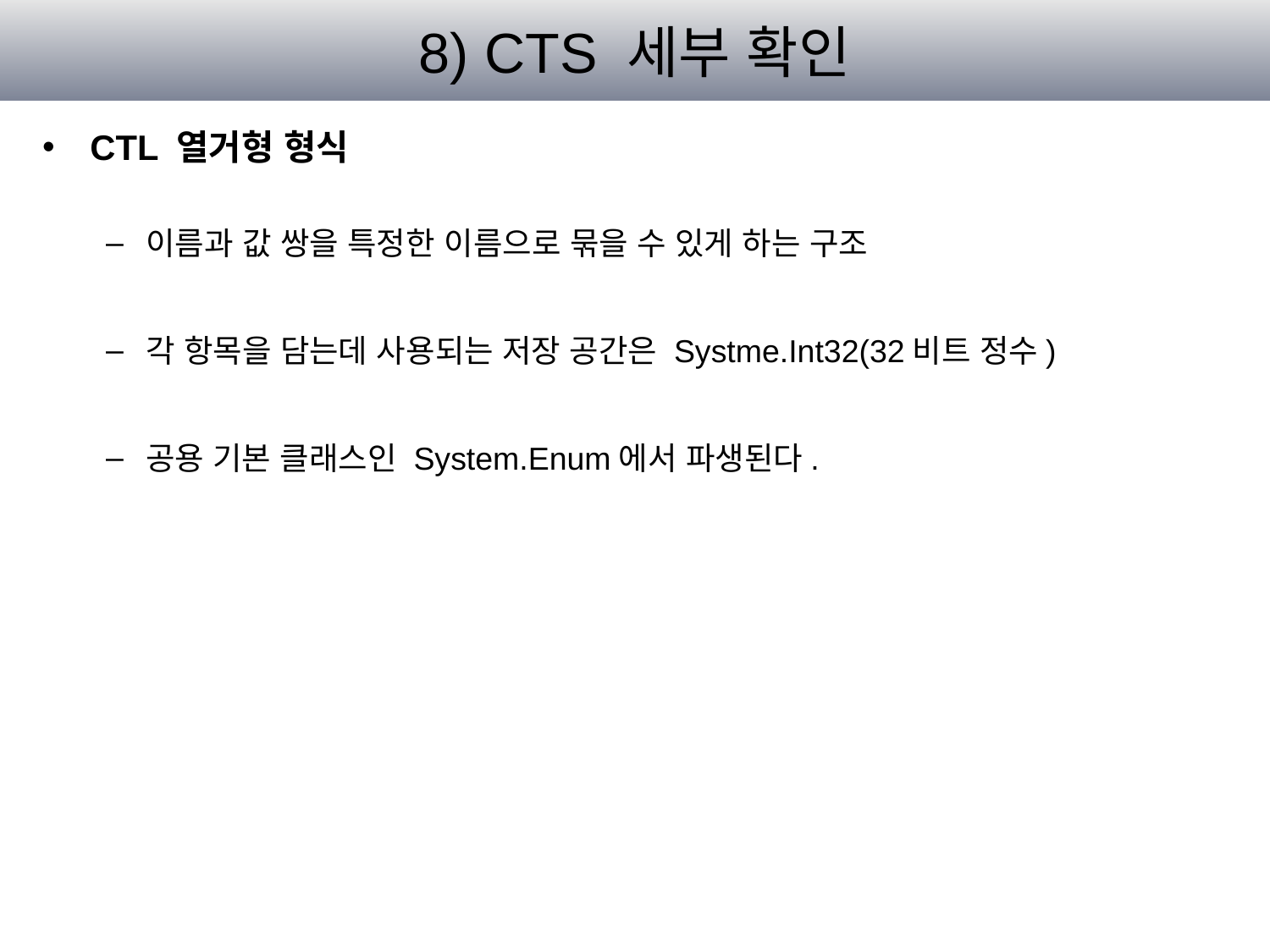

# 8) CTS 세부 확인
CTL 열거형 형식

이름과 값 쌍을 특정한 이름으로 묶을 수 있게 하는 구조

각 항목을 담는데 사용되는 저장 공간은 Systme.Int32(32비트 정수)

공용 기본 클래스인 System.Enum에서 파생된다.